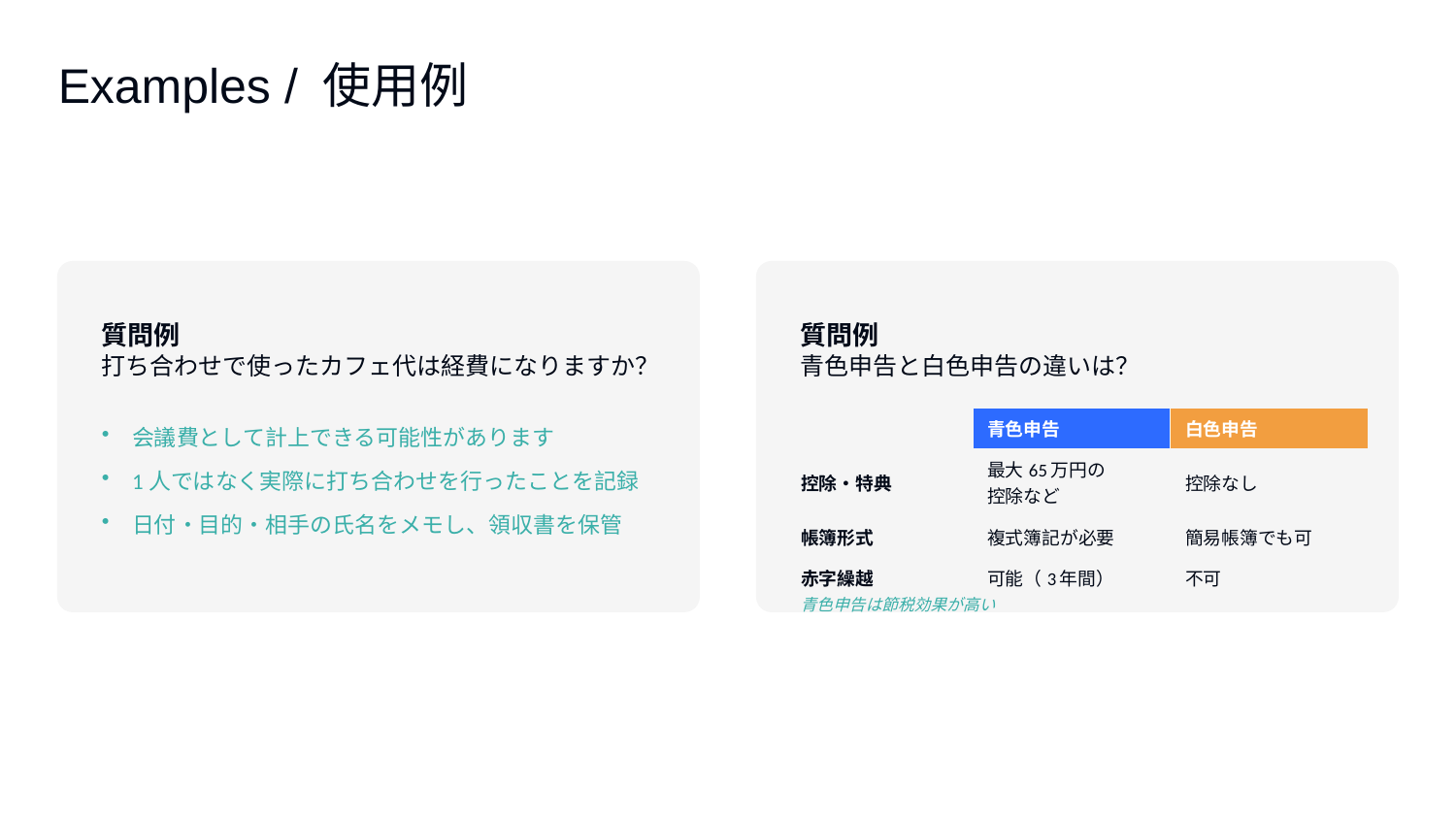

Examples / 使用例

質問例
打ち合わせで使ったカフェ代は経費になりますか？
質問例
青色申告と白色申告の違いは？
|  | 青色申告 | 白色申告 |
| --- | --- | --- |
| 控除・特典 | 最大65万円の 控除など | 控除なし |
| 帳簿形式 | 複式簿記が必要 | 簡易帳簿でも可 |
| 赤字繰越 | 可能（3年間） | 不可 |
会議費として計上できる可能性があります
1人ではなく実際に打ち合わせを行ったことを記録
日付・目的・相手の氏名をメモし、領収書を保管
青色申告は節税効果が高い